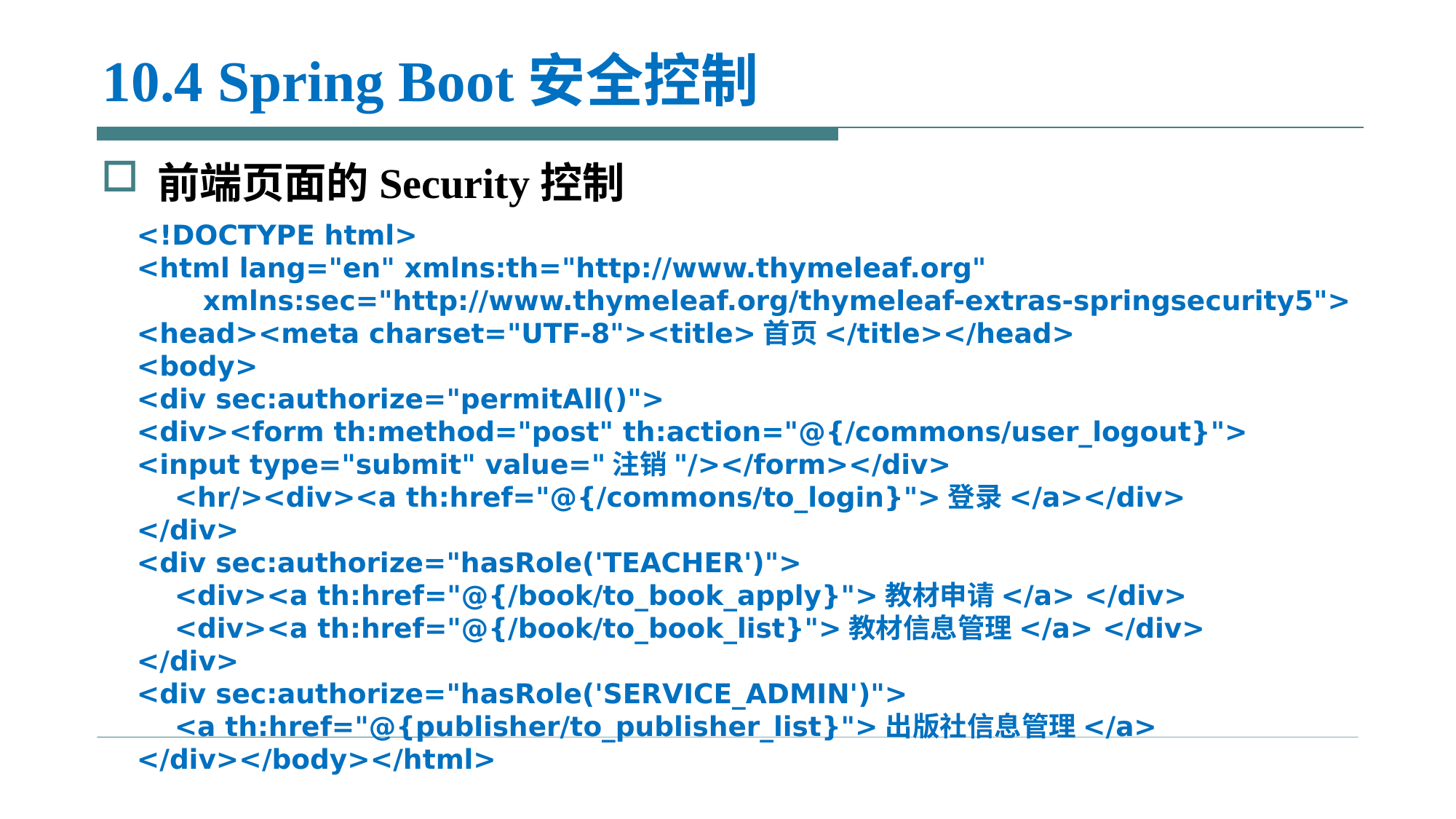

# 10.4 Spring Boot安全控制
前端页面的Security控制

<!DOCTYPE html>
<html lang="en" xmlns:th="http://www.thymeleaf.org"
       xmlns:sec="http://www.thymeleaf.org/thymeleaf-extras-springsecurity5">
<head><meta charset="UTF-8"><title>首页</title></head>
<body>
<div sec:authorize="permitAll()">
<div><form th:method="post" th:action="@{/commons/user_logout}">
<input type="submit" value="注销"/></form></div>
    <hr/><div><a th:href="@{/commons/to_login}">登录</a></div>
</div>
<div sec:authorize="hasRole('TEACHER')">
    <div><a th:href="@{/book/to_book_apply}">教材申请</a> </div>
    <div><a th:href="@{/book/to_book_list}">教材信息管理</a> </div>
</div>
<div sec:authorize="hasRole('SERVICE_ADMIN')">
    <a th:href="@{publisher/to_publisher_list}">出版社信息管理</a>
</div></body></html>
42